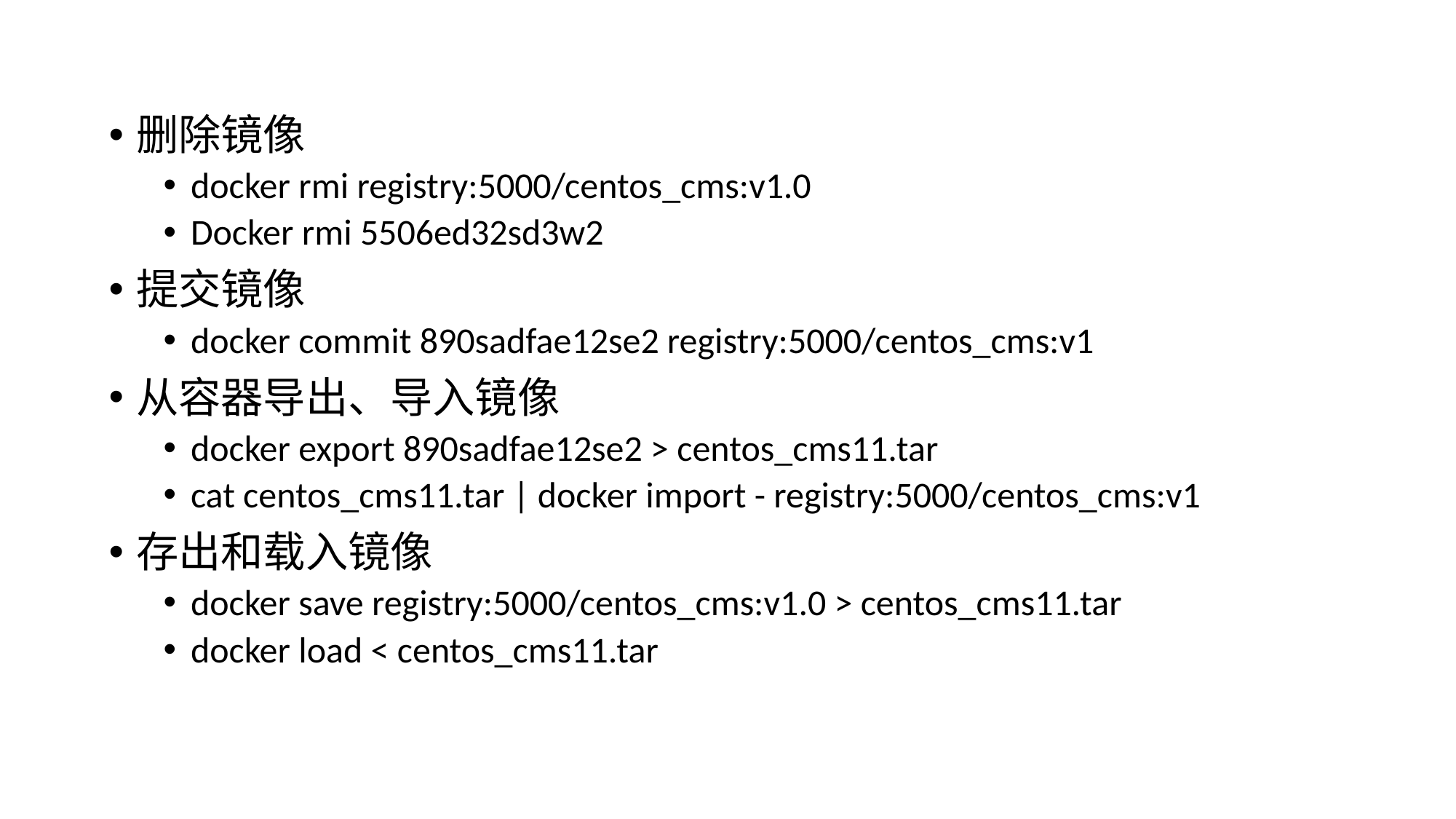

删除镜像
docker rmi registry:5000/centos_cms:v1.0
Docker rmi 5506ed32sd3w2
提交镜像
docker commit 890sadfae12se2 registry:5000/centos_cms:v1
从容器导出、导入镜像
docker export 890sadfae12se2 > centos_cms11.tar
cat centos_cms11.tar | docker import - registry:5000/centos_cms:v1
存出和载入镜像
docker save registry:5000/centos_cms:v1.0 > centos_cms11.tar
docker load < centos_cms11.tar